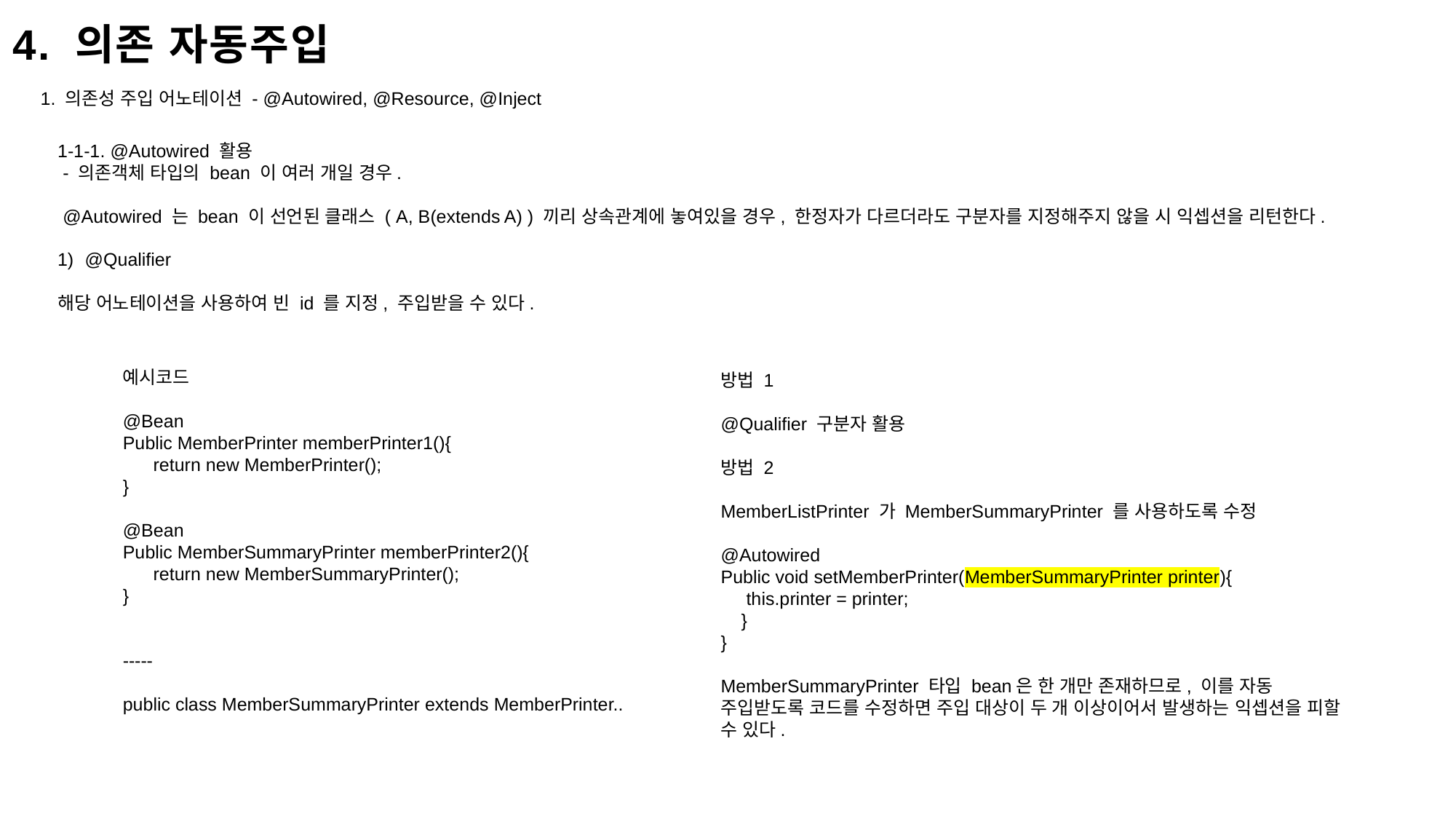

4. 의존 자동주입
1. 의존성 주입 어노테이션 - @Autowired, @Resource, @Inject
1-1-1. @Autowired 활용
 - 의존객체 타입의 bean 이 여러 개일 경우.

 @Autowired 는 bean 이 선언된 클래스 ( A, B(extends A) ) 끼리 상속관계에 놓여있을 경우, 한정자가 다르더라도 구분자를 지정해주지 않을 시 익셉션을 리턴한다.

@Qualifier

해당 어노테이션을 사용하여 빈 id 를 지정, 주입받을 수 있다.
예시코드

@Bean
Public MemberPrinter memberPrinter1(){
      return new MemberPrinter();
}

@Bean
Public MemberSummaryPrinter memberPrinter2(){
      return new MemberSummaryPrinter();
}

-----

public class MemberSummaryPrinter extends MemberPrinter..
방법 1

@Qualifier 구분자 활용
방법 2

MemberListPrinter 가 MemberSummaryPrinter 를 사용하도록 수정

@Autowired
Public void setMemberPrinter(MemberSummaryPrinter printer){
     this.printer = printer;
    }
}

MemberSummaryPrinter 타입 bean은 한 개만 존재하므로, 이를 자동 주입받도록 코드를 수정하면 주입 대상이 두 개 이상이어서 발생하는 익셉션을 피할 수 있다.